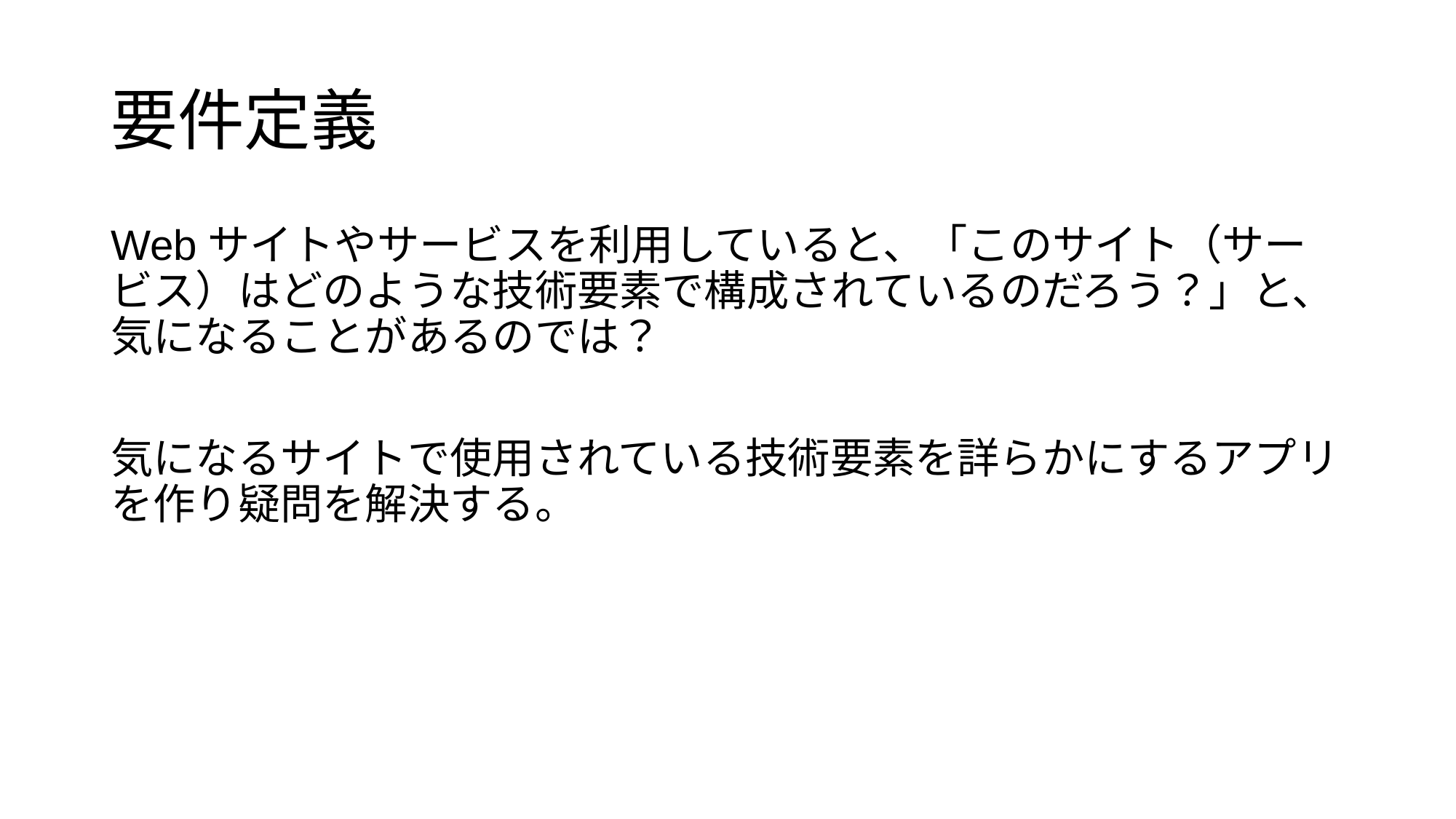

# 要件定義
Webサイトやサービスを利用していると、「このサイト（サービス）はどのような技術要素で構成されているのだろう？」と、気になることがあるのでは？

気になるサイトで使用されている技術要素を詳らかにするアプリを作り疑問を解決する。